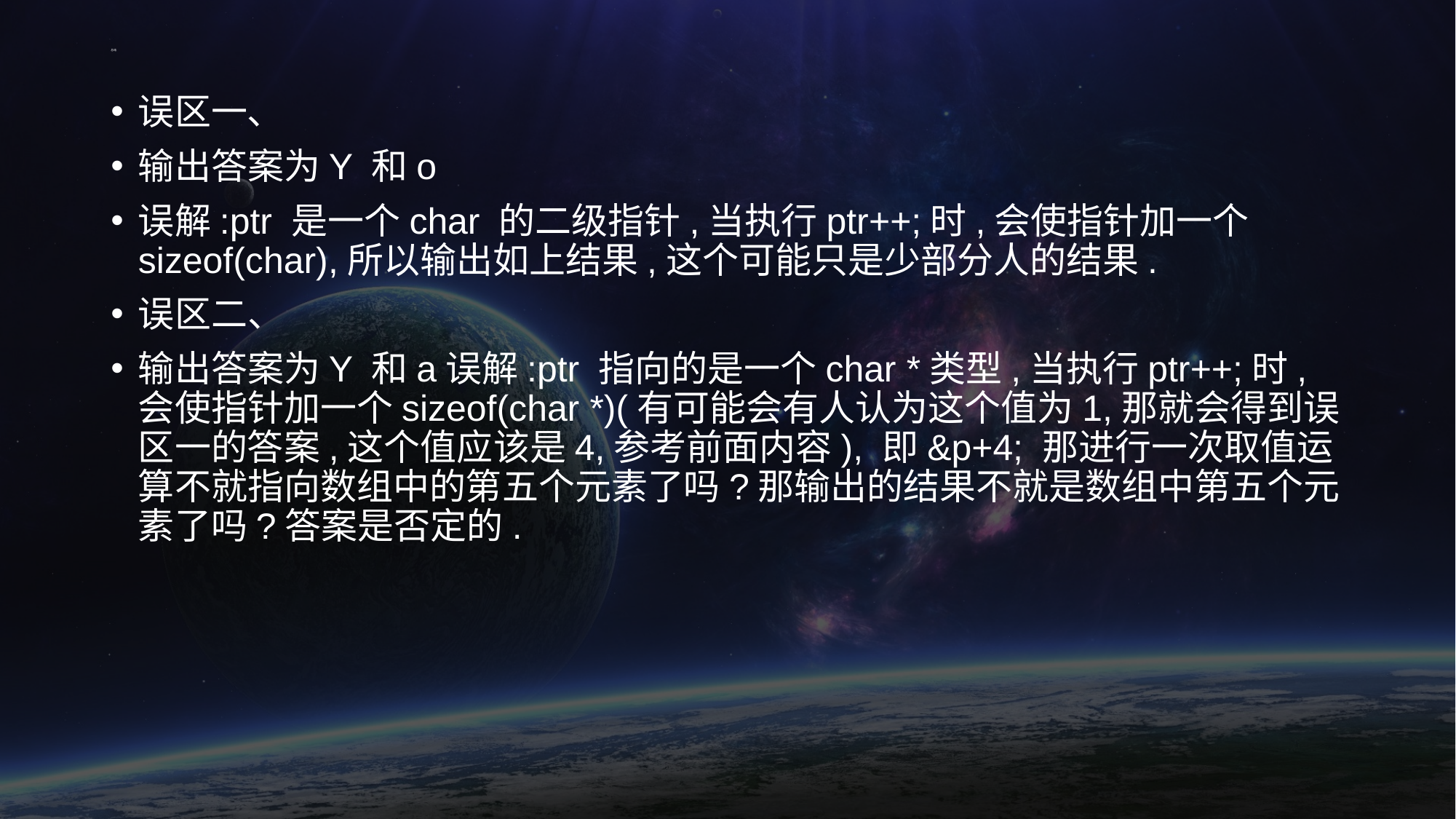

# 总结
误区一、
输出答案为Y 和o
误解:ptr 是一个char 的二级指针,当执行ptr++;时,会使指针加一个sizeof(char),所以输出如上结果,这个可能只是少部分人的结果.
误区二、
输出答案为Y 和a误解:ptr 指向的是一个char *类型,当执行ptr++;时,会使指针加一个sizeof(char *)(有可能会有人认为这个值为1,那就会得到误区一的答案,这个值应该是4,参考前面内容), 即&p+4; 那进行一次取值运算不就指向数组中的第五个元素了吗?那输出的结果不就是数组中第五个元素了吗?答案是否定的.